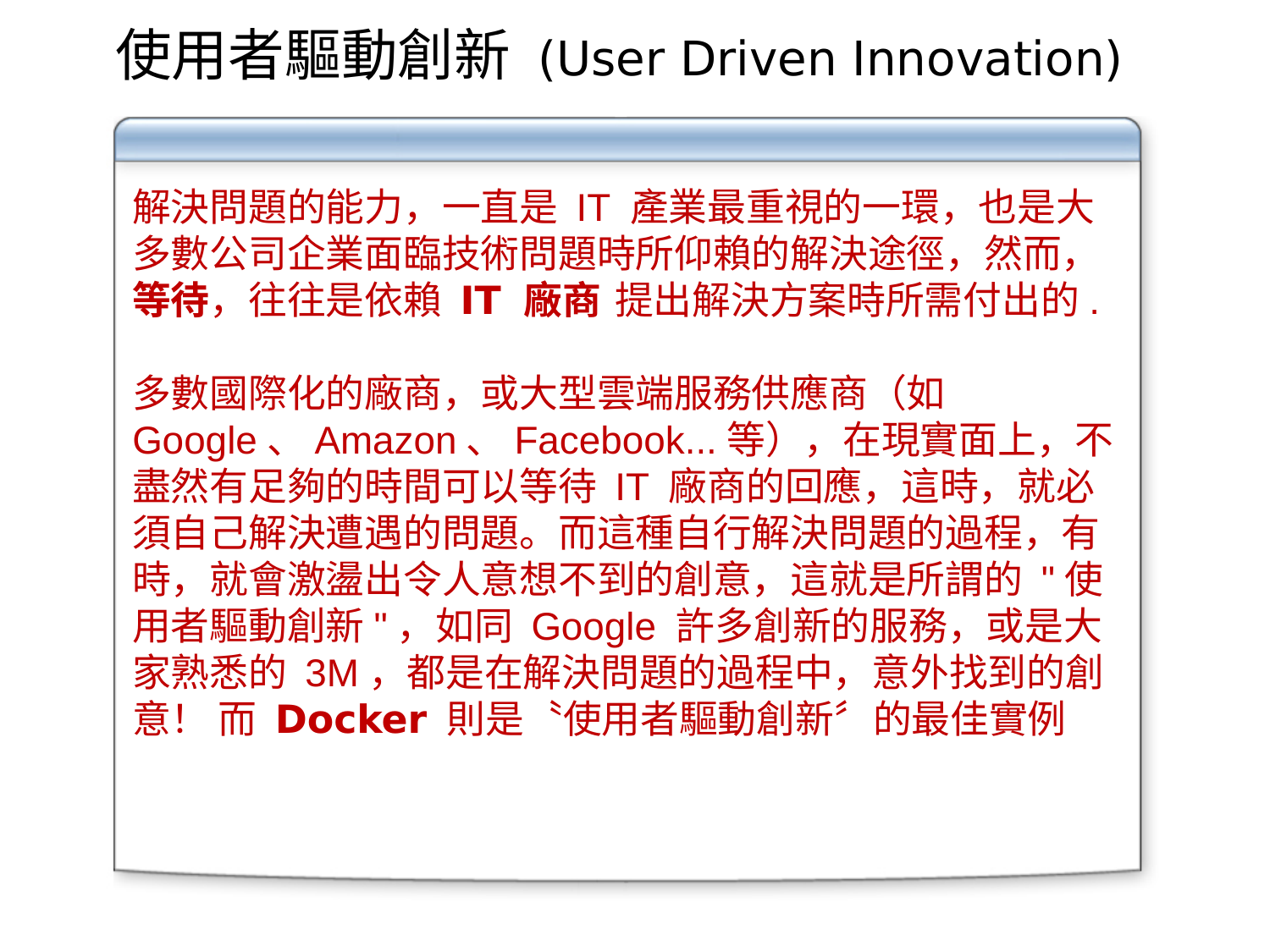

使用者驅動創新 (User Driven Innovation)
解決問題的能力，一直是 IT 產業最重視的一環，也是大多數公司企業面臨技術問題時所仰賴的解決途徑，然而，等待，往往是依賴 IT 廠商 提出解決方案時所需付出的.

多數國際化的廠商，或大型雲端服務供應商（如 Google、Amazon、Facebook...等），在現實面上，不盡然有足夠的時間可以等待 IT 廠商的回應，這時，就必須自己解決遭遇的問題。而這種自行解決問題的過程，有時，就會激盪出令人意想不到的創意，這就是所謂的 "使用者驅動創新"，如同 Google 許多創新的服務，或是大家熟悉的 3M，都是在解決問題的過程中，意外找到的創意！ 而 Docker 則是〝使用者驅動創新〞的最佳實例